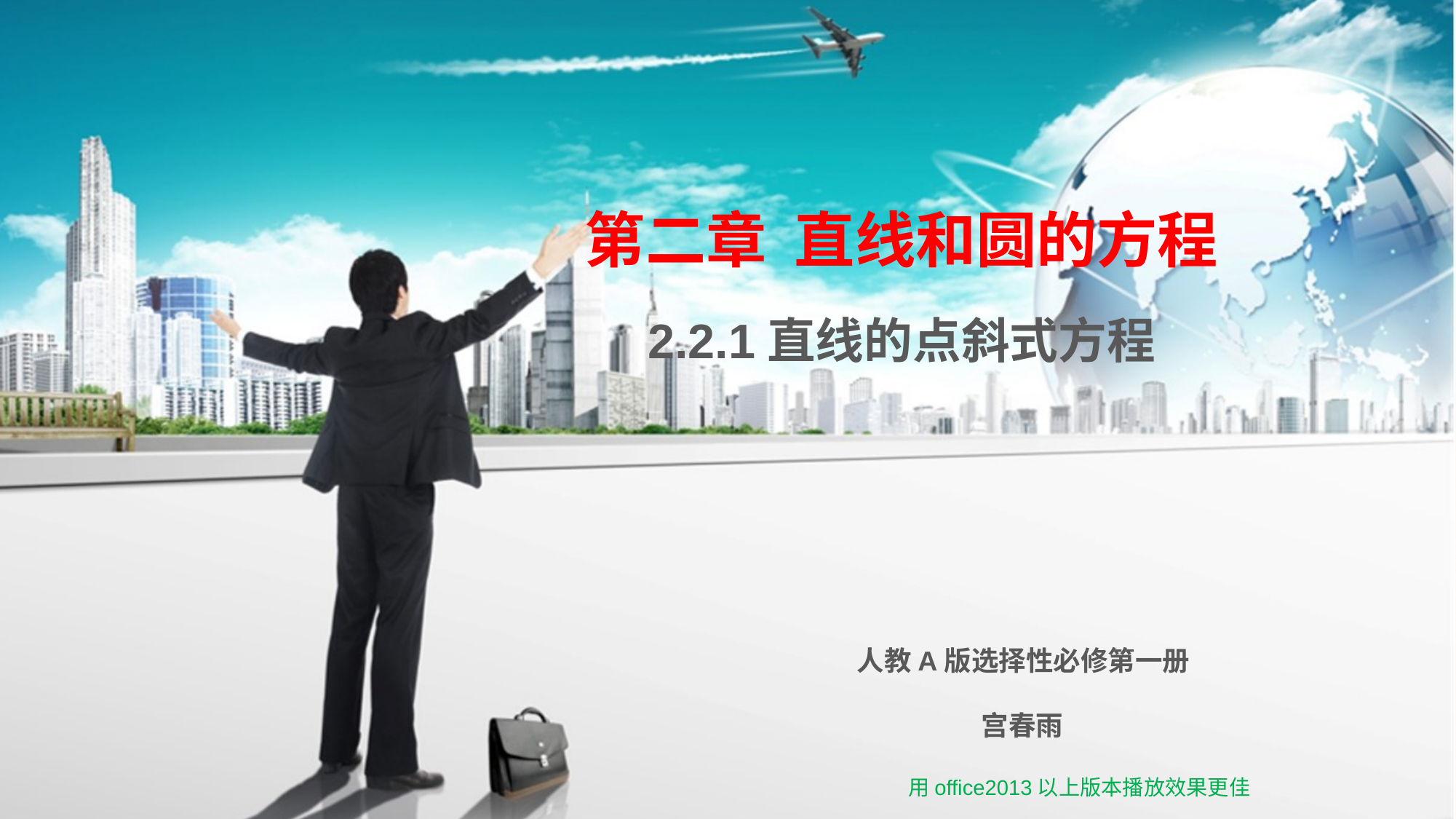

# 第二章  直线和圆的方程
2.2.1直线的点斜式方程
人教A版选择性必修第一册

宫春雨
用office2013以上版本播放效果更佳